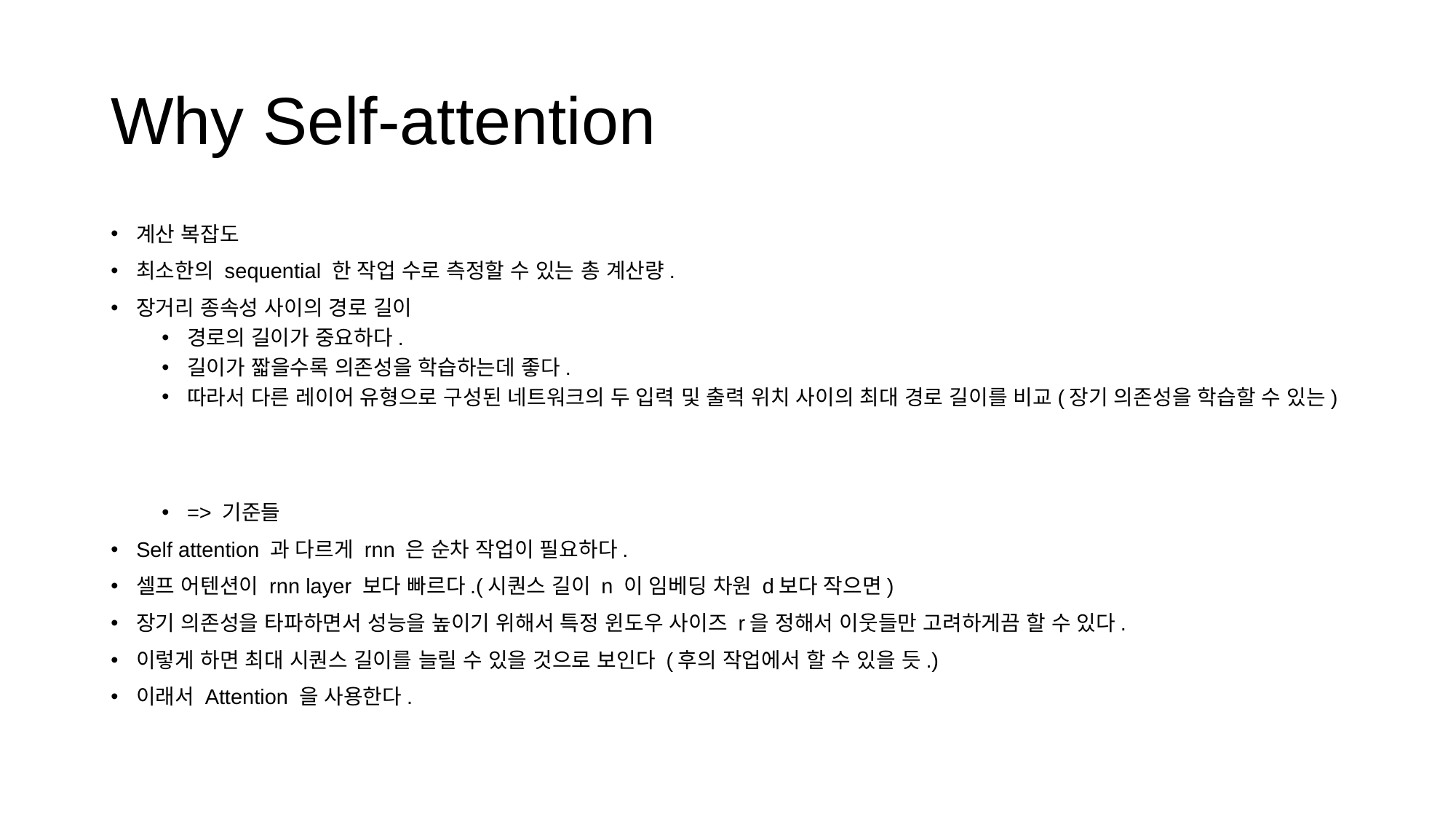

# Why Self-attention
계산 복잡도
최소한의 sequential 한 작업 수로 측정할 수 있는 총 계산량.
장거리 종속성 사이의 경로 길이
경로의 길이가 중요하다.
길이가 짧을수록 의존성을 학습하는데 좋다.
따라서 다른 레이어 유형으로 구성된 네트워크의 두 입력 및 출력 위치 사이의 최대 경로 길이를 비교(장기 의존성을 학습할 수 있는)

=> 기준들
Self attention 과 다르게 rnn 은 순차 작업이 필요하다.
셀프 어텐션이 rnn layer 보다 빠르다.(시퀀스 길이 n 이 임베딩 차원 d보다 작으면)
장기 의존성을 타파하면서 성능을 높이기 위해서 특정 윈도우 사이즈 r을 정해서 이웃들만 고려하게끔 할 수 있다.
이렇게 하면 최대 시퀀스 길이를 늘릴 수 있을 것으로 보인다 (후의 작업에서 할 수 있을 듯.)
이래서 Attention 을 사용한다.